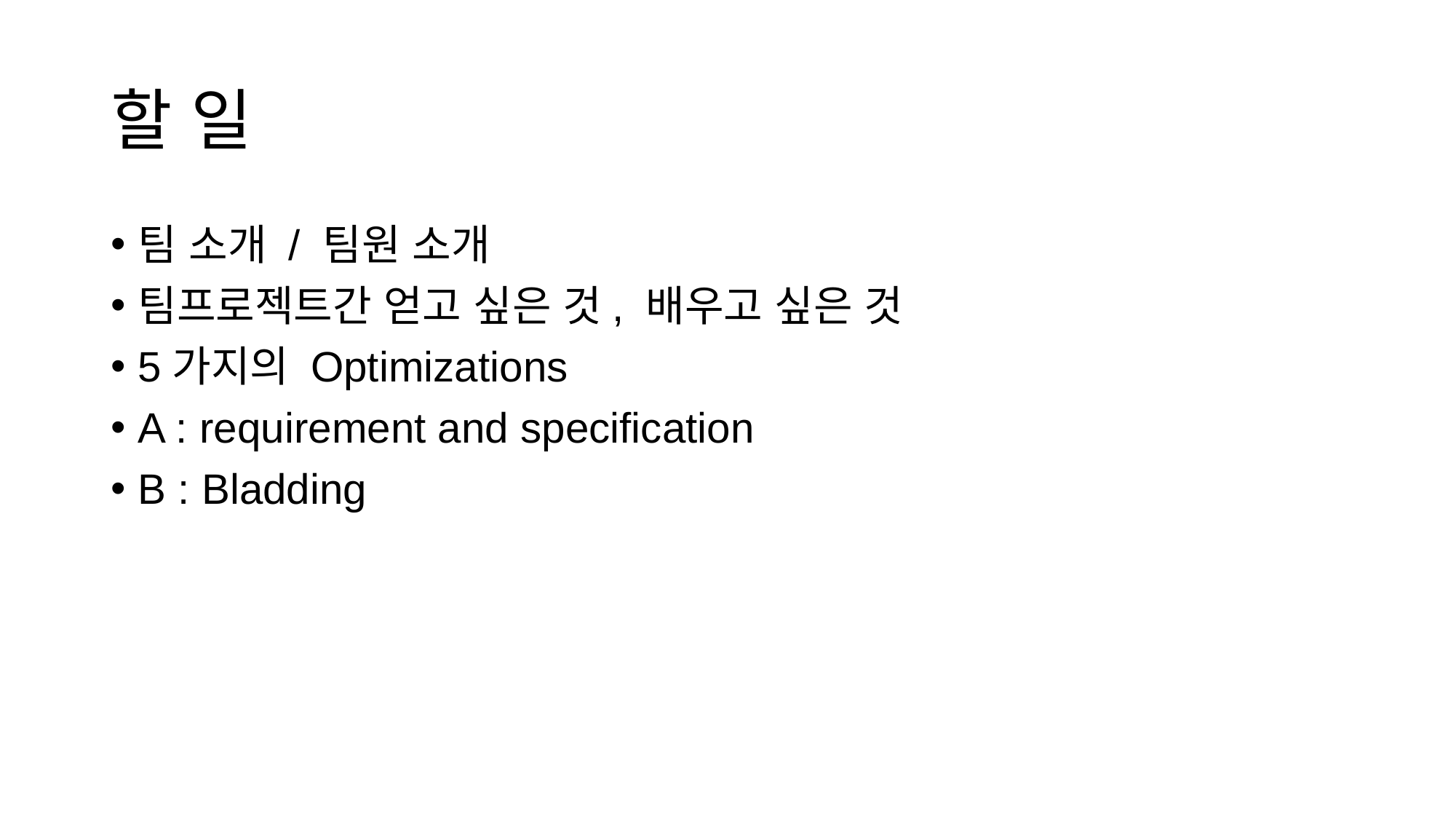

# 할 일
팀 소개 / 팀원 소개
팀프로젝트간 얻고 싶은 것, 배우고 싶은 것
5가지의 Optimizations
A : requirement and specification
B : Bladding